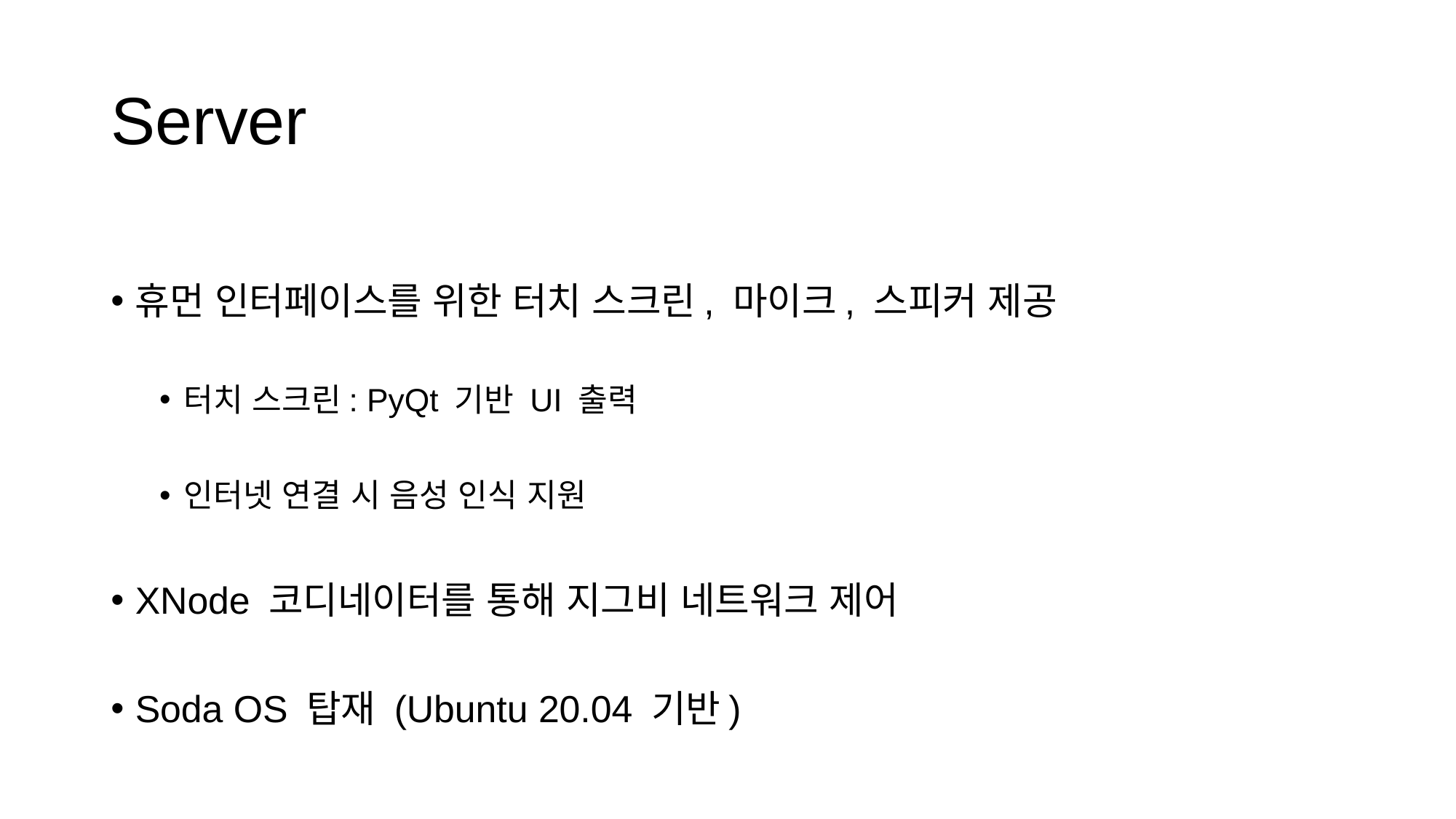

# Server

휴먼 인터페이스를 위한 터치 스크린, 마이크, 스피커 제공

터치 스크린: PyQt 기반 UI 출력

인터넷 연결 시 음성 인식 지원

XNode 코디네이터를 통해 지그비 네트워크 제어

Soda OS 탑재 (Ubuntu 20.04 기반)